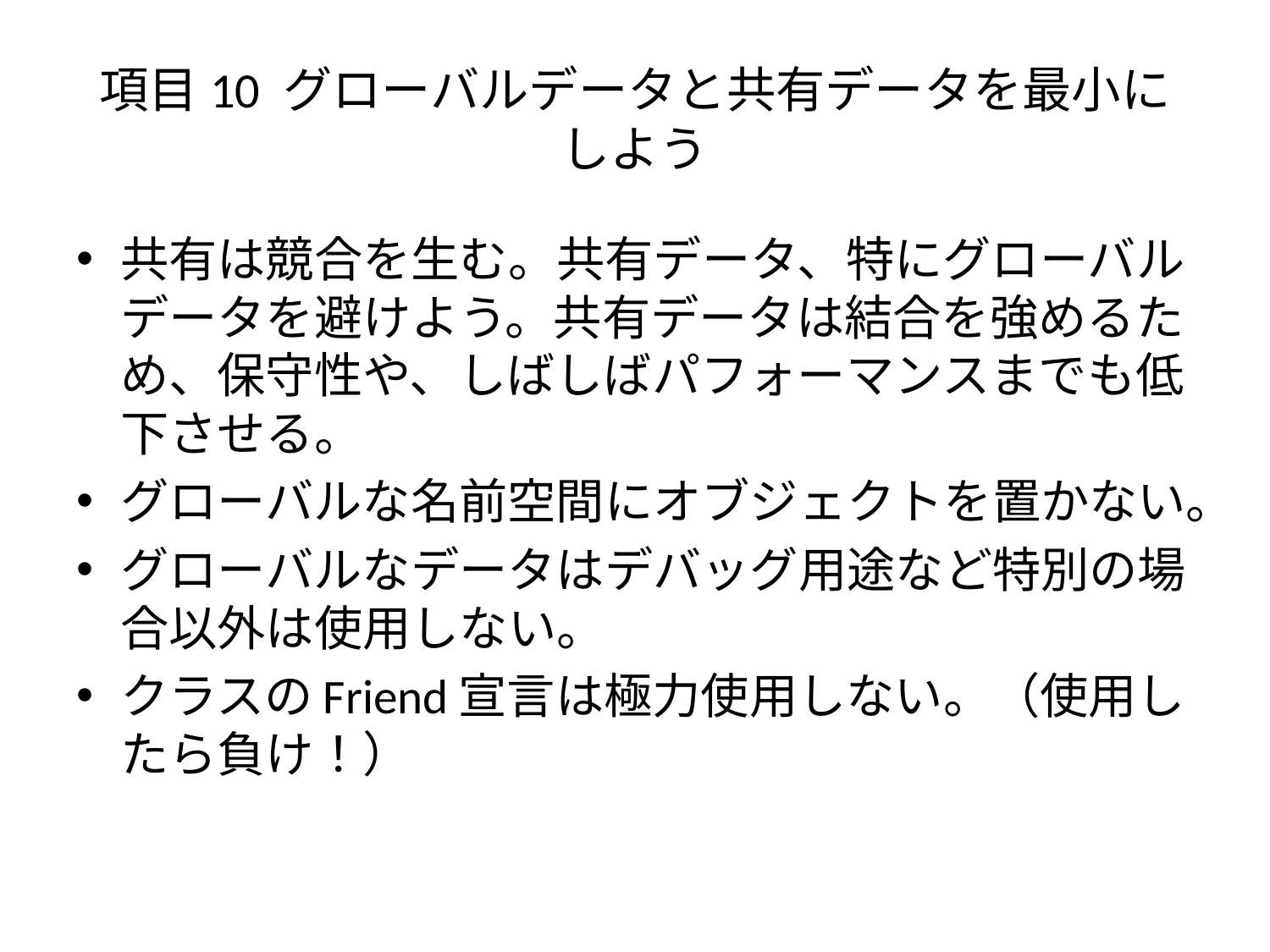

# 項目10 グローバルデータと共有データを最小にしよう
共有は競合を生む。共有データ、特にグローバルデータを避けよう。共有データは結合を強めるため、保守性や、しばしばパフォーマンスまでも低下させる。
グローバルな名前空間にオブジェクトを置かない。
グローバルなデータはデバッグ用途など特別の場合以外は使用しない。
クラスのFriend宣言は極力使用しない。（使用したら負け！）